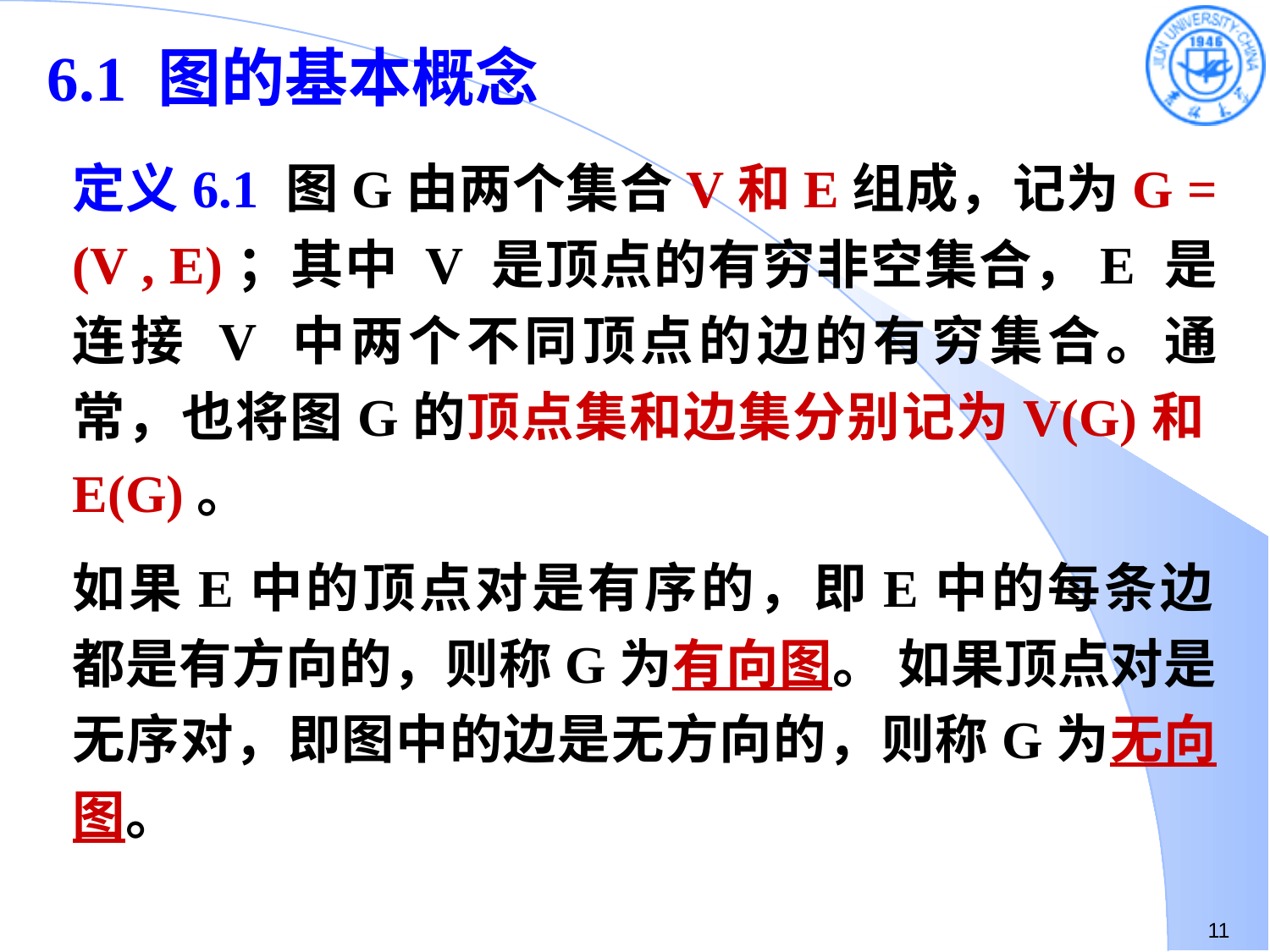

6.1 图的基本概念
定义6.1 图G由两个集合V和E组成，记为G = (V , E)；其中 V 是顶点的有穷非空集合，E 是连接 V 中两个不同顶点的边的有穷集合。通常，也将图G的顶点集和边集分别记为V(G)和E(G)。
如果E中的顶点对是有序的，即E中的每条边
都是有方向的，则称G为有向图。 如果顶点对是无序对，即图中的边是无方向的，则称G为无向图。